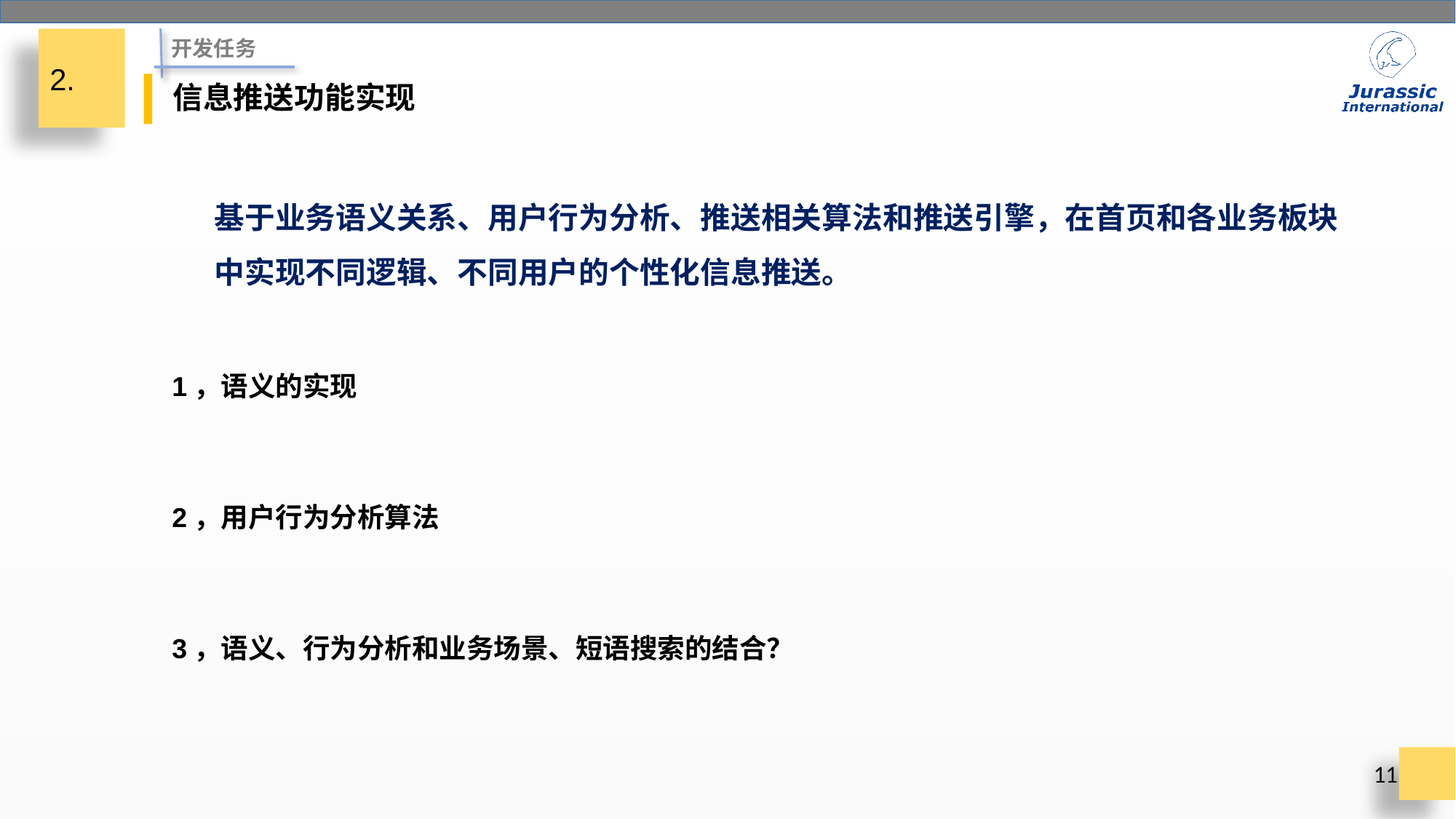

开发任务
2.
信息推送功能实现
基于业务语义关系、用户行为分析、推送相关算法和推送引擎，在首页和各业务板块
中实现不同逻辑、不同用户的个性化信息推送。
1，语义的实现

2，用户行为分析算法

3，语义、行为分析和业务场景、短语搜索的结合？